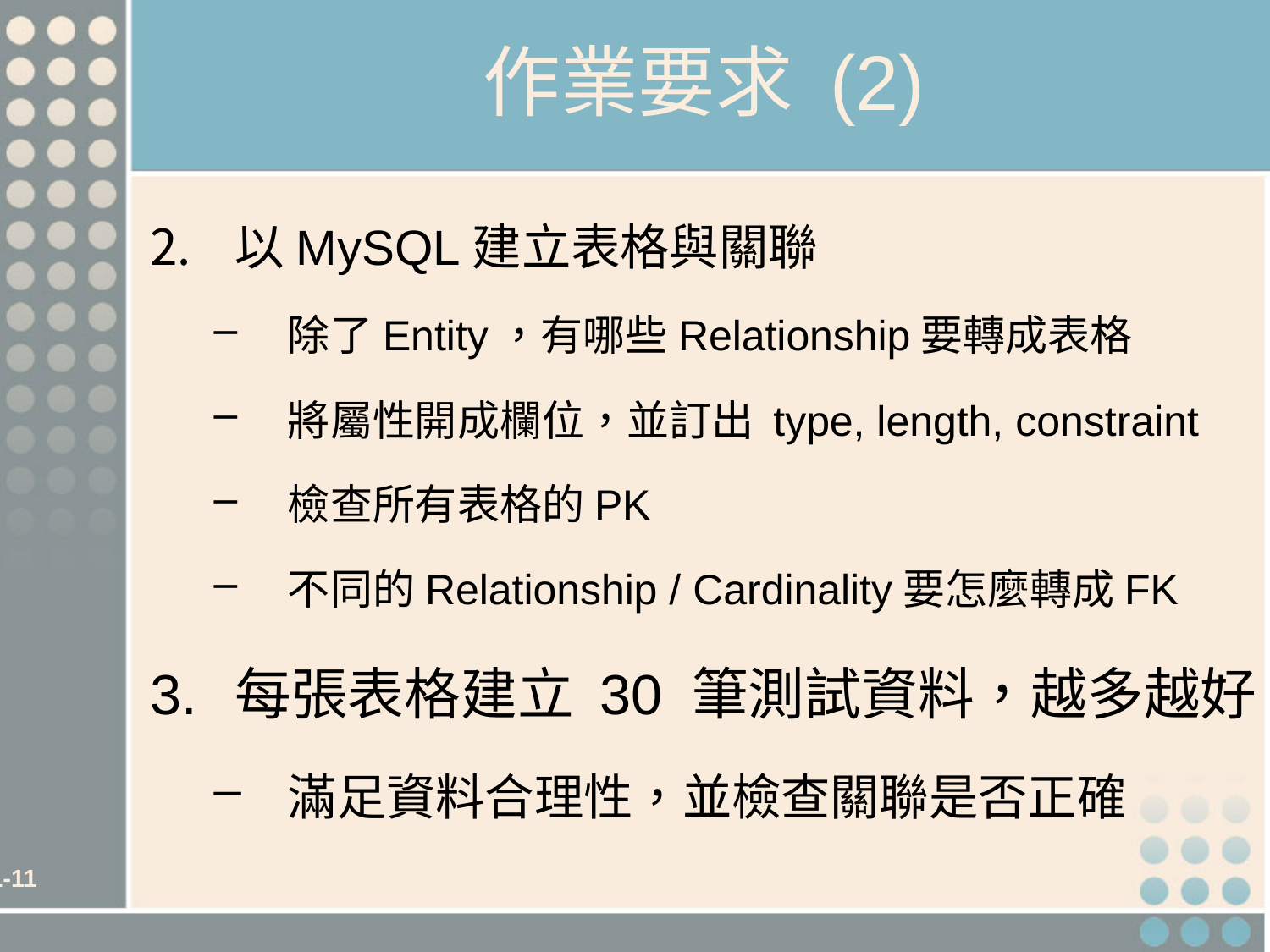

# 作業要求 (2)
以MySQL建立表格與關聯
除了Entity，有哪些Relationship要轉成表格
將屬性開成欄位，並訂出 type, length, constraint
檢查所有表格的PK
不同的Relationship / Cardinality要怎麼轉成FK
每張表格建立 30 筆測試資料，越多越好
滿足資料合理性，並檢查關聯是否正確